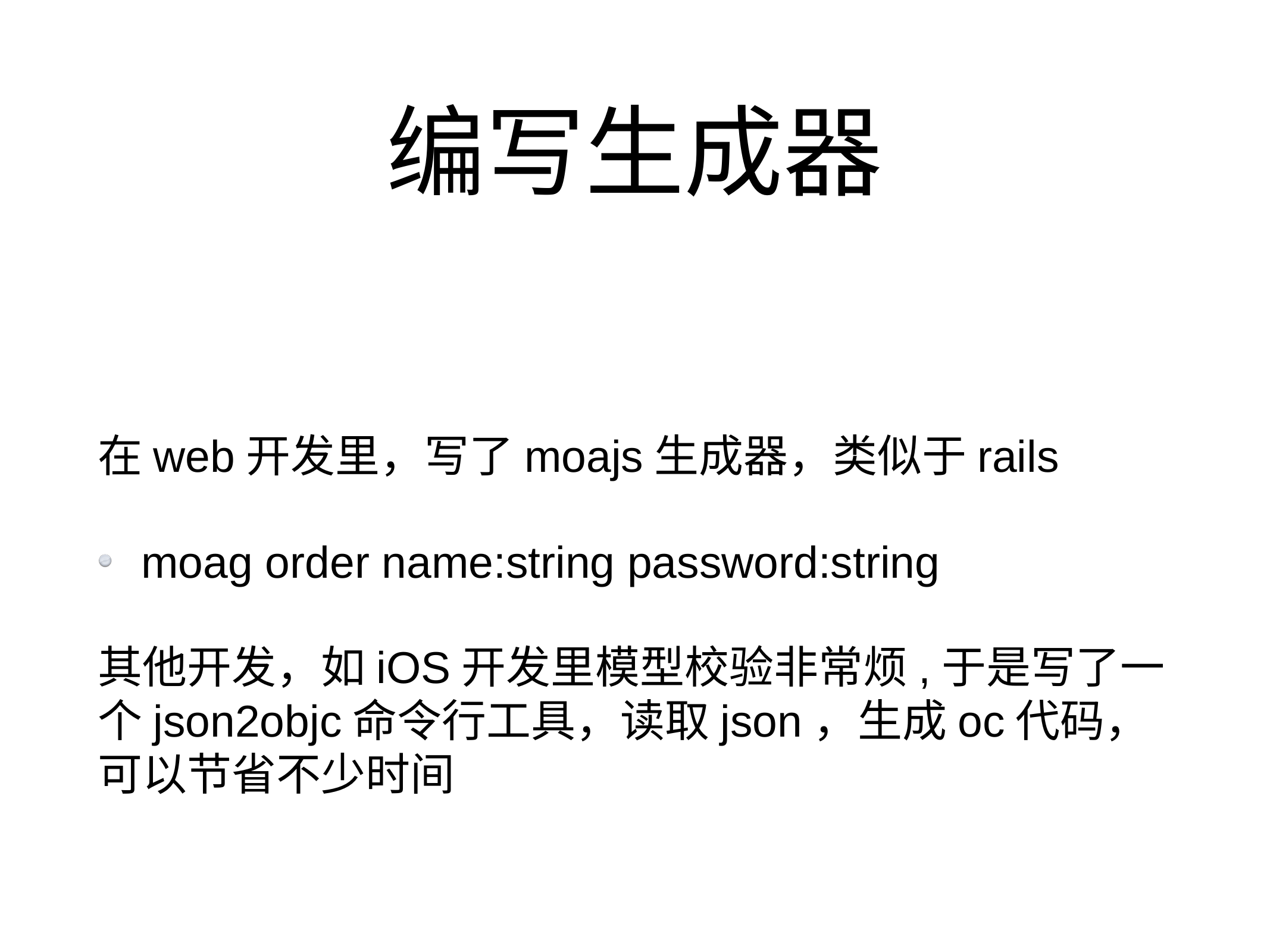

# 编写生成器

在web开发里，写了moajs生成器，类似于rails
moag order name:string password:string
其他开发，如iOS开发里模型校验非常烦,于是写了一个json2objc命令行工具，读取json，生成oc代码，可以节省不少时间